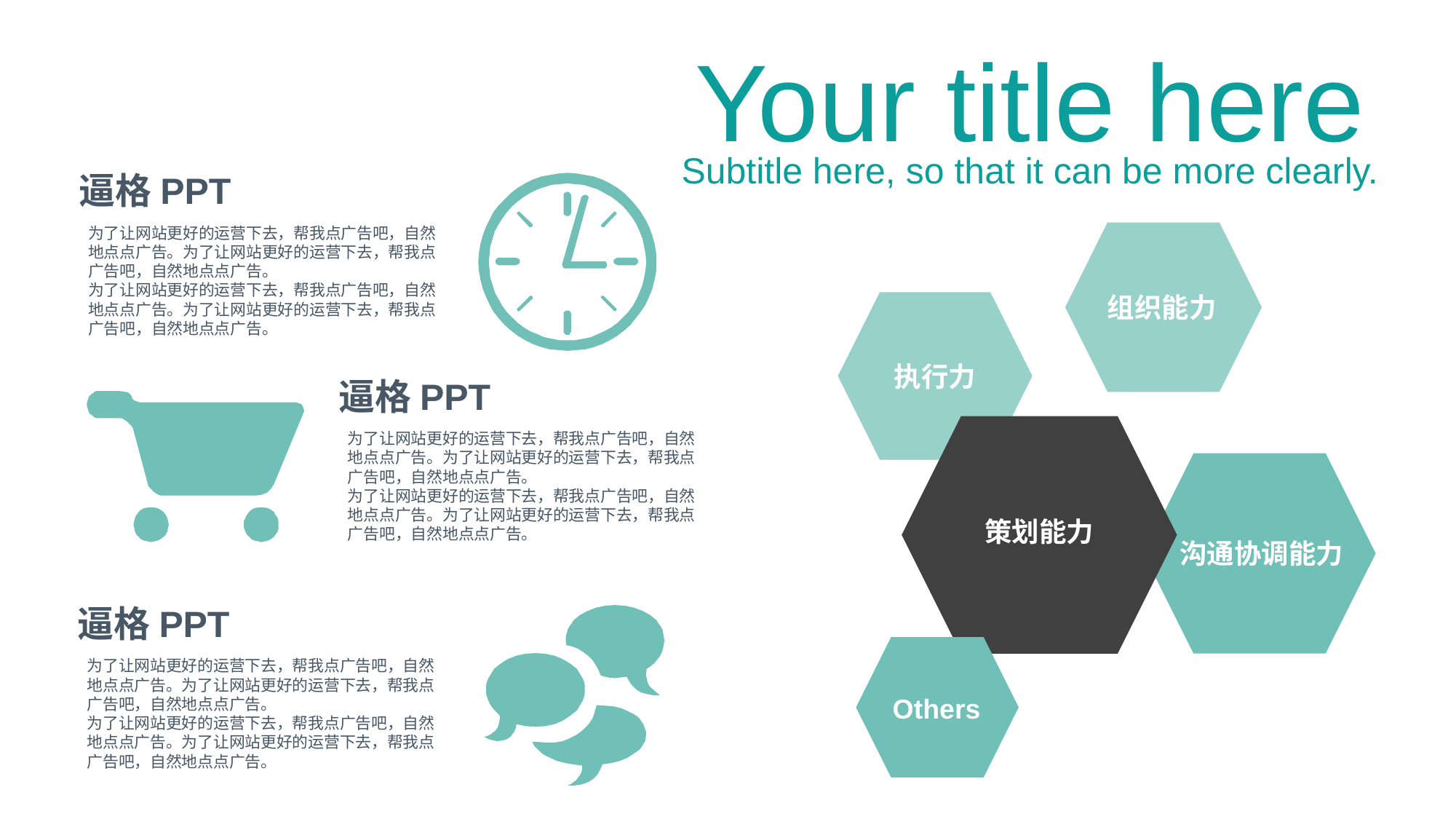

Your title here
Subtitle here, so that it can be more clearly.
逼格PPT

为了让网站更好的运营下去，帮我点广告吧，自然地点点广告。为了让网站更好的运营下去，帮我点广告吧，自然地点点广告。
为了让网站更好的运营下去，帮我点广告吧，自然地点点广告。为了让网站更好的运营下去，帮我点广告吧，自然地点点广告。

组织能力

执行力
逼格PPT

为了让网站更好的运营下去，帮我点广告吧，自然地点点广告。为了让网站更好的运营下去，帮我点广告吧，自然地点点广告。
为了让网站更好的运营下去，帮我点广告吧，自然地点点广告。为了让网站更好的运营下去，帮我点广告吧，自然地点点广告。

策划能力
沟通协调能力
逼格PPT

为了让网站更好的运营下去，帮我点广告吧，自然地点点广告。为了让网站更好的运营下去，帮我点广告吧，自然地点点广告。
为了让网站更好的运营下去，帮我点广告吧，自然地点点广告。为了让网站更好的运营下去，帮我点广告吧，自然地点点广告。
Others